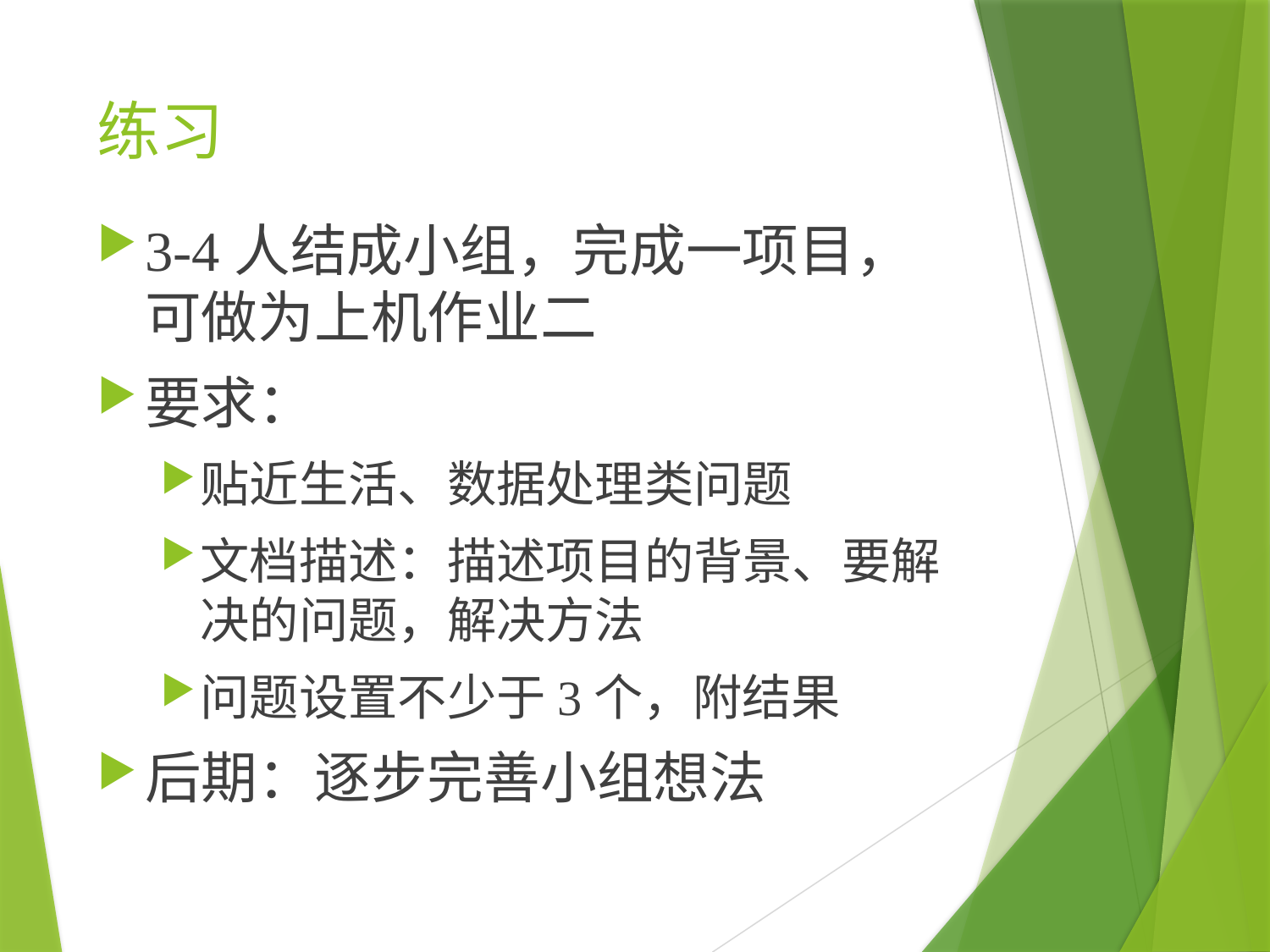

# 练习
3-4人结成小组，完成一项目，可做为上机作业二
要求：
贴近生活、数据处理类问题
文档描述：描述项目的背景、要解决的问题，解决方法
问题设置不少于3个，附结果
后期：逐步完善小组想法